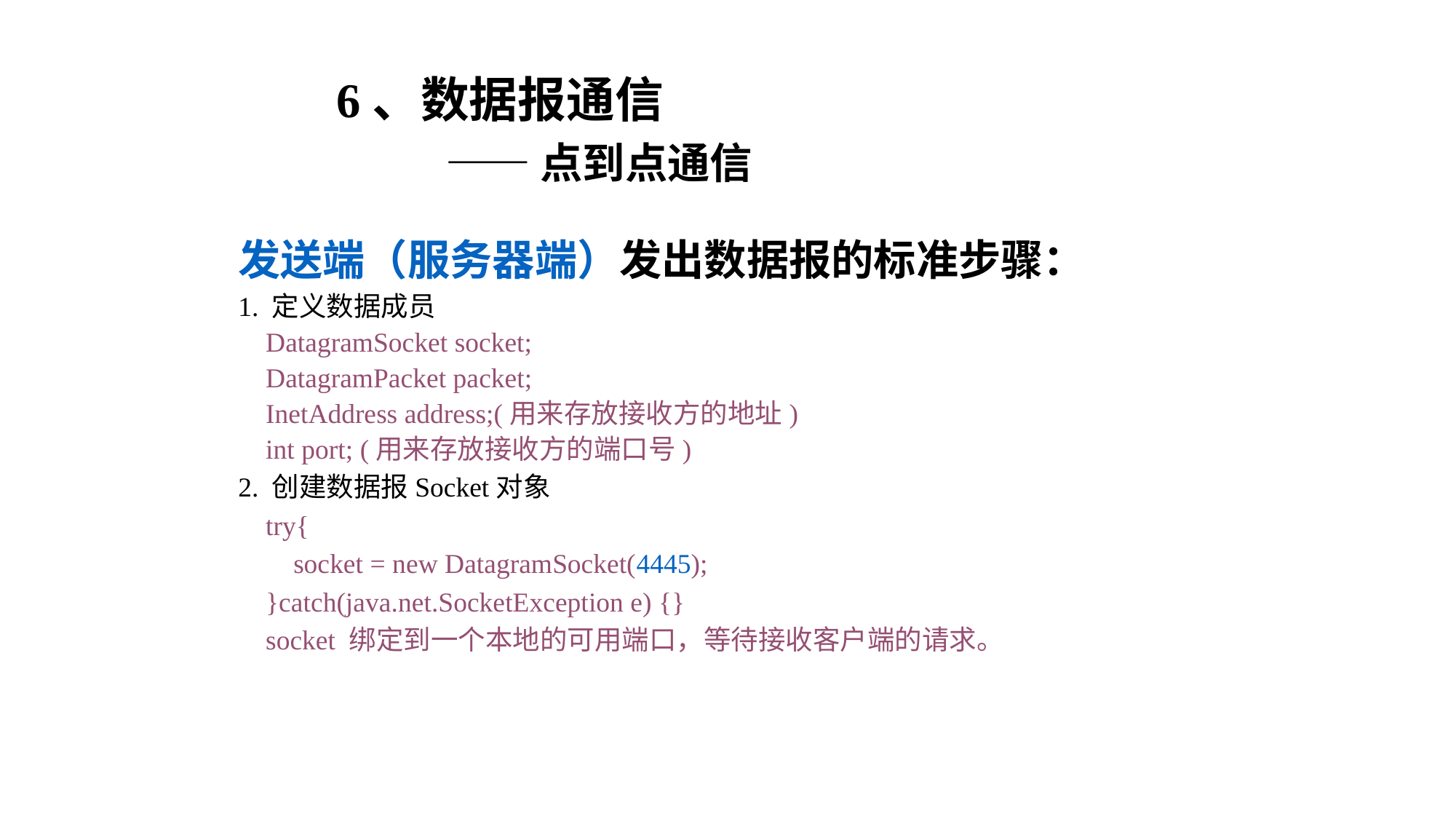

6、数据报通信
	——点到点通信
发送端（服务器端）发出数据报的标准步骤：
1. 定义数据成员
    DatagramSocket socket;
    DatagramPacket packet;
    InetAddress address;(用来存放接收方的地址)
    int port; (用来存放接收方的端口号)
2. 创建数据报Socket对象
    try{
        socket = new DatagramSocket(4445);
    }catch(java.net.SocketException e) {}
    socket 绑定到一个本地的可用端口，等待接收客户端的请求。